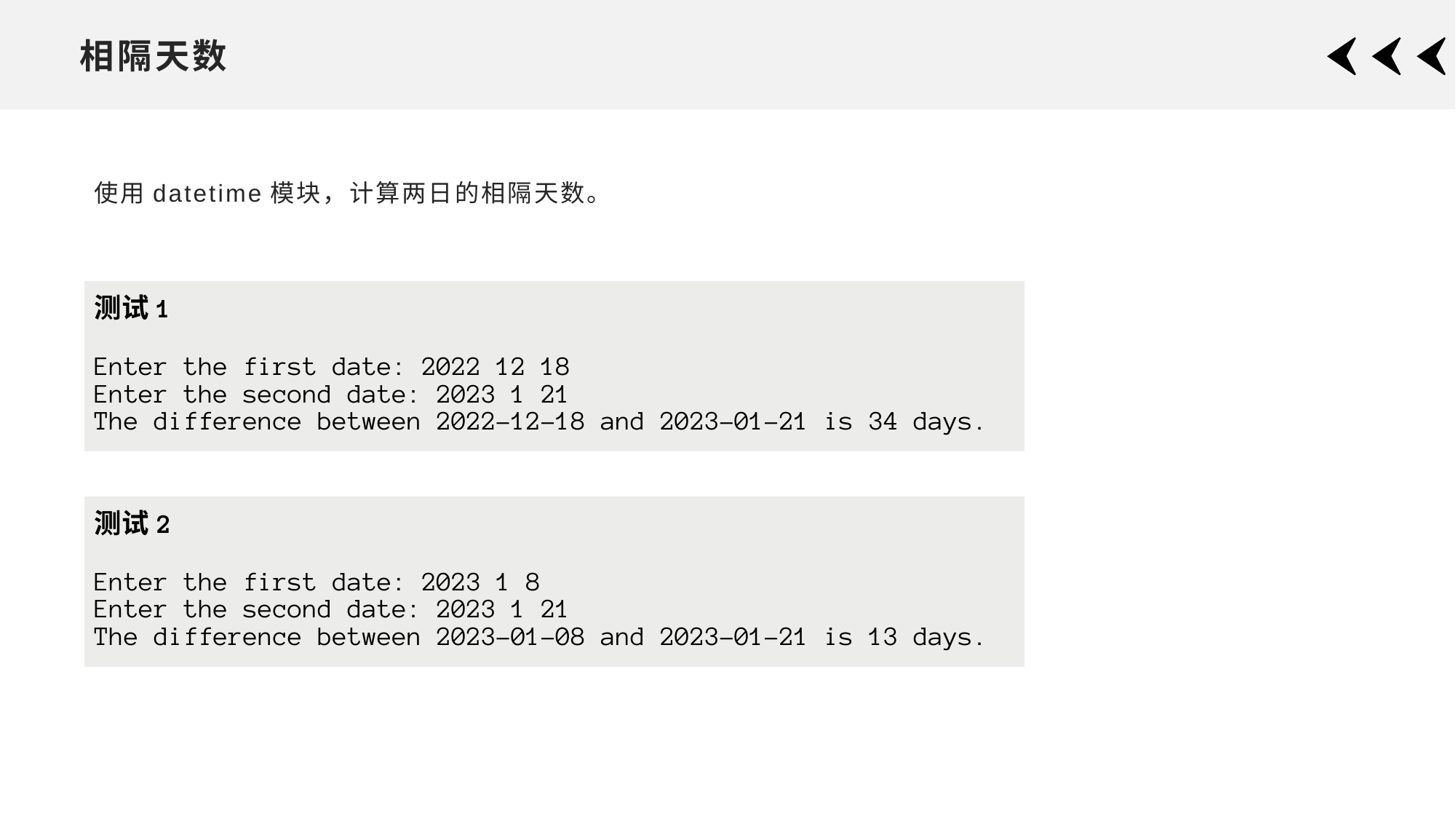

# 相隔天数
使用datetime模块，计算两日的相隔天数。
| 测试1 Enter the first date: 2022 12 18 Enter the second date: 2023 1 21 The difference between 2022-12-18 and 2023-01-21 is 34 days. |
| --- |
| 测试2 Enter the first date: 2023 1 8 Enter the second date: 2023 1 21 The difference between 2023-01-08 and 2023-01-21 is 13 days. |
| --- |